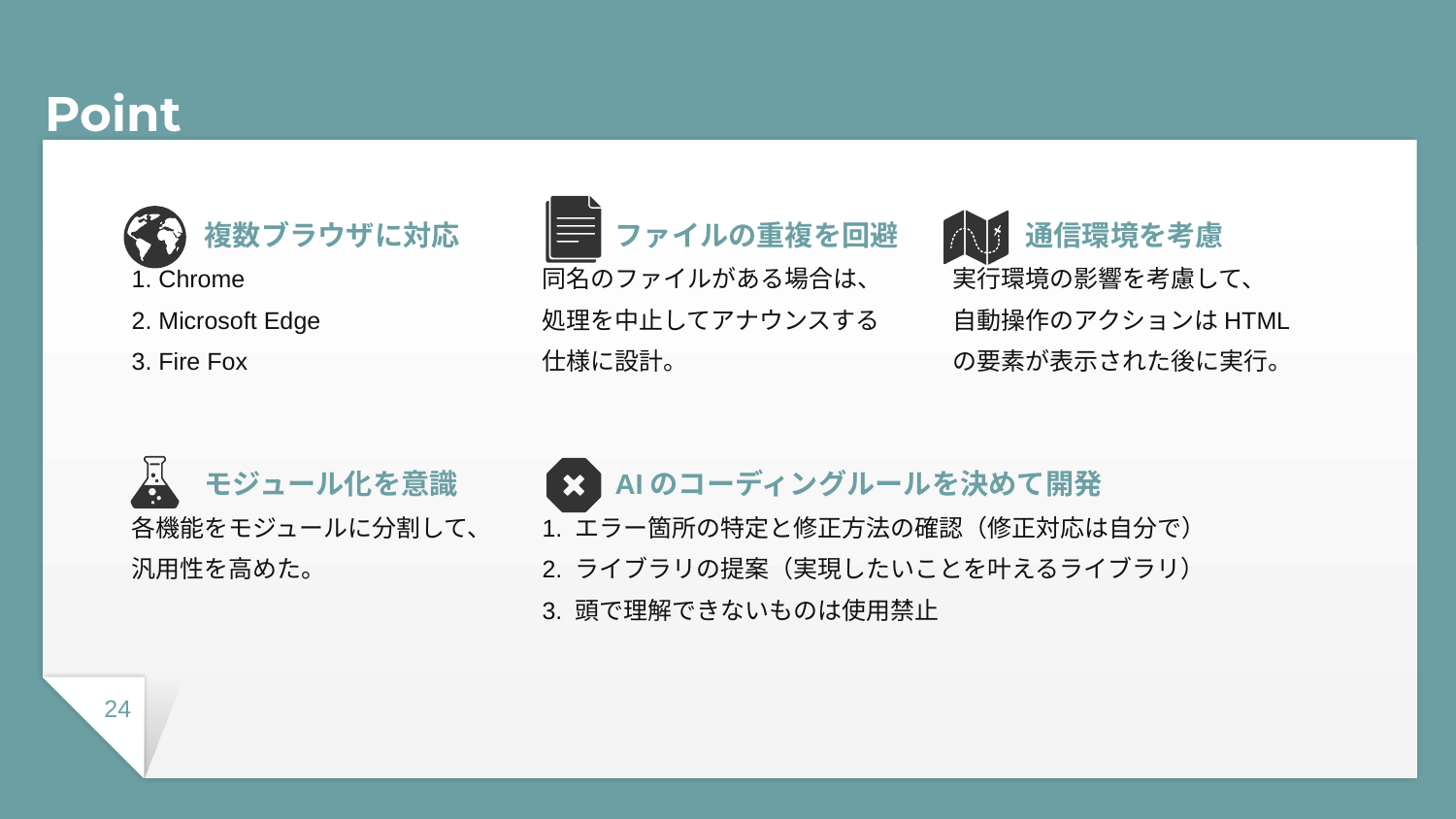

# Point

複数ブラウザに対応
1. Chrome
2. Microsoft Edge
3. Fire Fox
ファイルの重複を回避
同名のファイルがある場合は、
処理を中止してアナウンスする
仕様に設計。
通信環境を考慮
実行環境の影響を考慮して、
自動操作のアクションはHTML
の要素が表示された後に実行。

AIのコーディングルールを決めて開発
1. エラー箇所の特定と修正方法の確認（修正対応は自分で）
2. ライブラリの提案（実現したいことを叶えるライブラリ）
3. 頭で理解できないものは使用禁止
モジュール化を意識
各機能をモジュールに分割して、
汎用性を高めた。

24